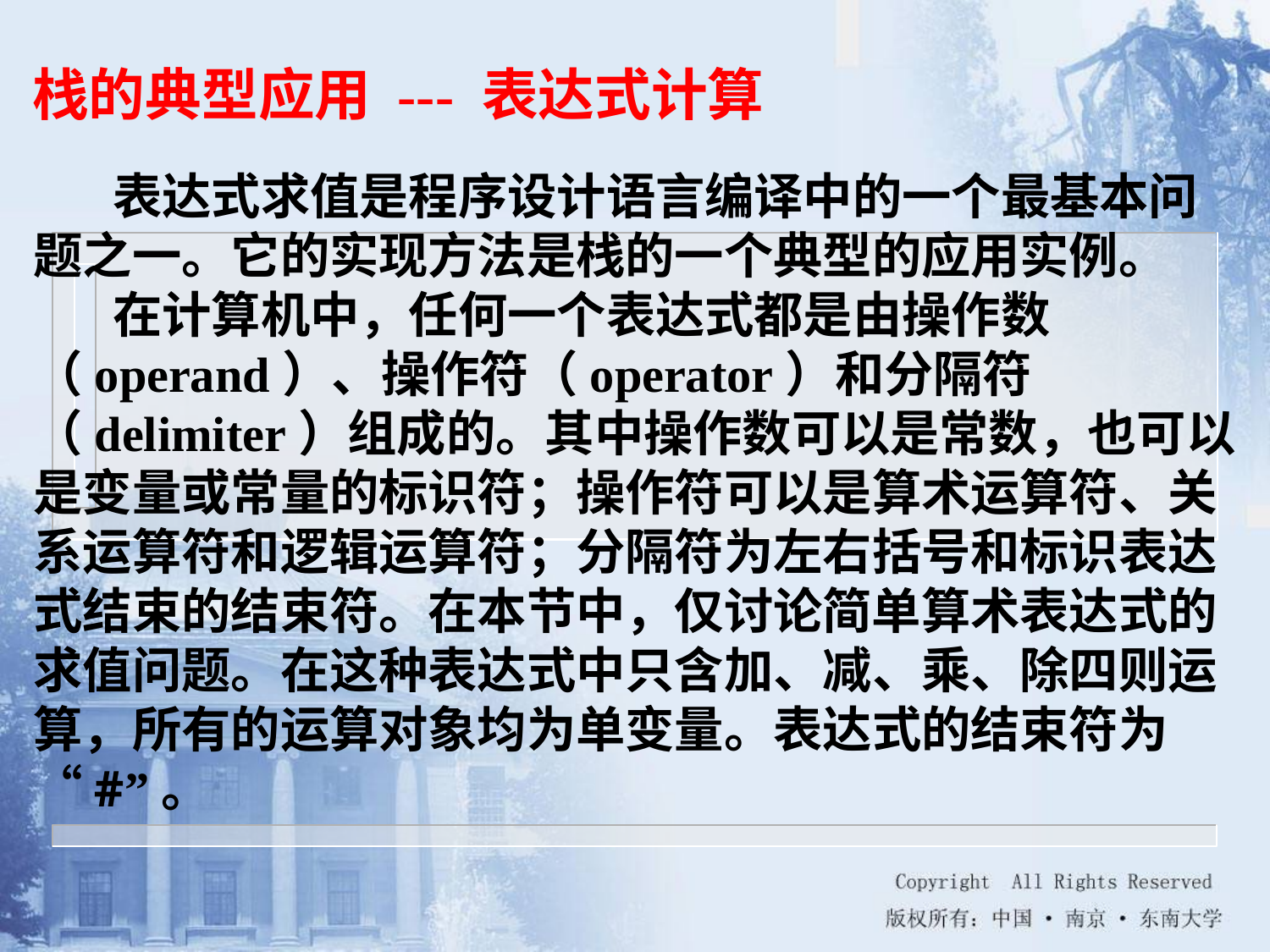

栈的典型应用 --- 表达式计算
表达式求值是程序设计语言编译中的一个最基本问题之一。它的实现方法是栈的一个典型的应用实例。
在计算机中，任何一个表达式都是由操作数（operand）、操作符（operator）和分隔符（delimiter）组成的。其中操作数可以是常数，也可以是变量或常量的标识符；操作符可以是算术运算符、关系运算符和逻辑运算符；分隔符为左右括号和标识表达式结束的结束符。在本节中，仅讨论简单算术表达式的求值问题。在这种表达式中只含加、减、乘、除四则运算，所有的运算对象均为单变量。表达式的结束符为“#”。